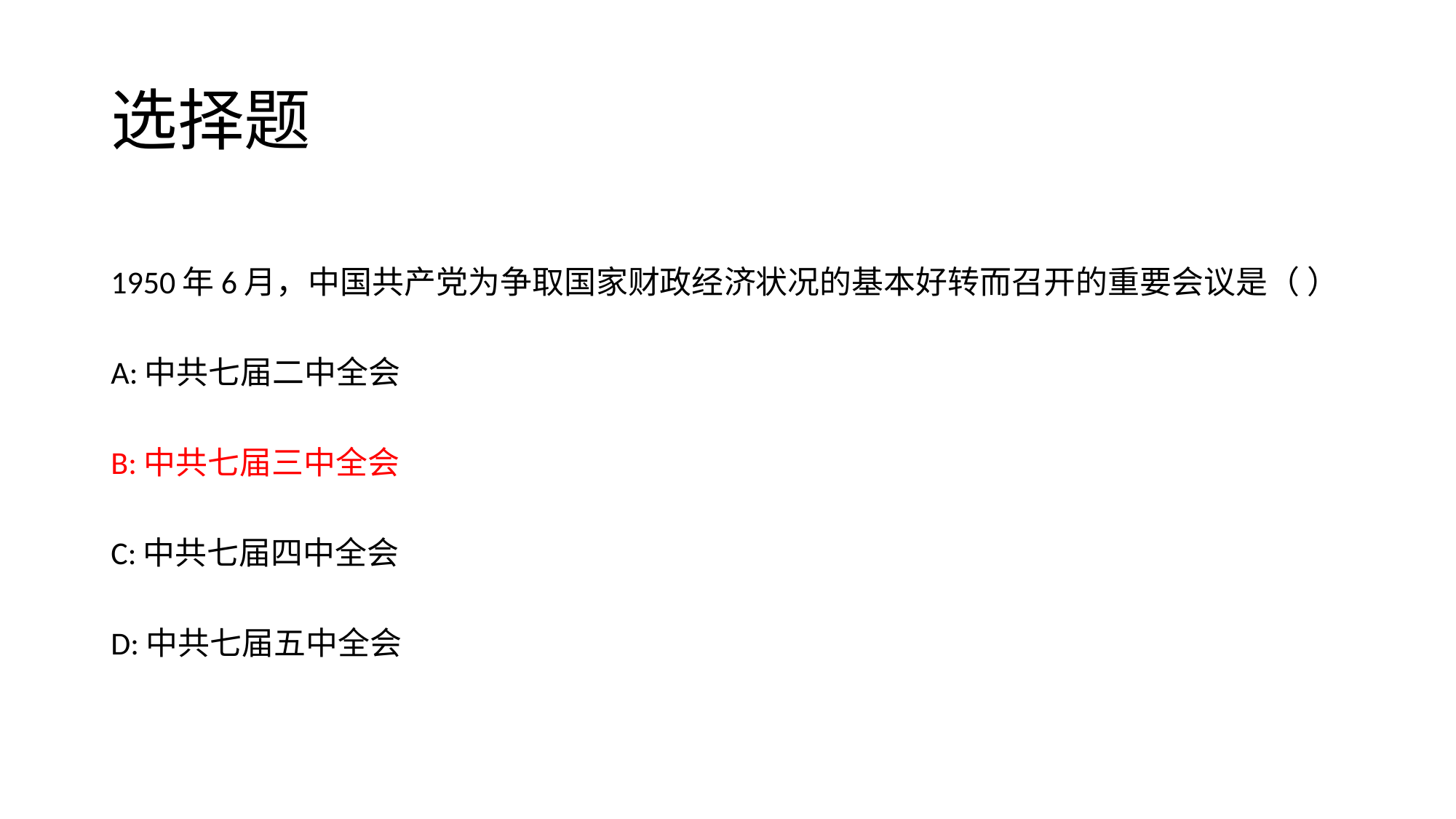

# 选择题
1950年6月，中国共产党为争取国家财政经济状况的基本好转而召开的重要会议是（ ）
A:中共七届二中全会
B:中共七届三中全会
C:中共七届四中全会
D:中共七届五中全会